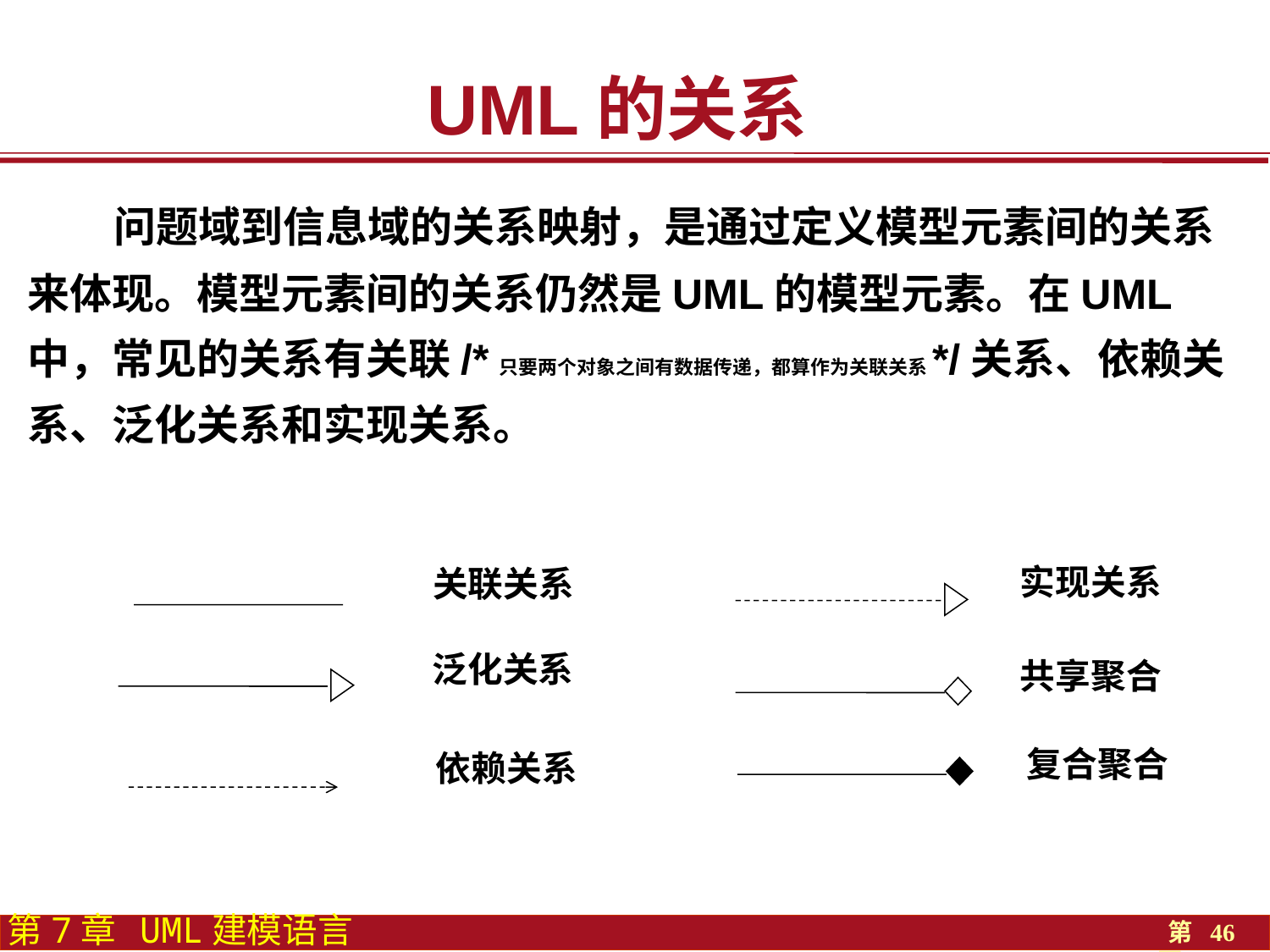

UML的关系
        问题域到信息域的关系映射，是通过定义模型元素间的关系来体现。模型元素间的关系仍然是UML的模型元素。在UML中，常见的关系有关联/*只要两个对象之间有数据传递，都算作为关联关系*/关系、依赖关系、泛化关系和实现关系。
实现关系
关联关系

泛化关系
共享聚合

复合聚合
依赖关系